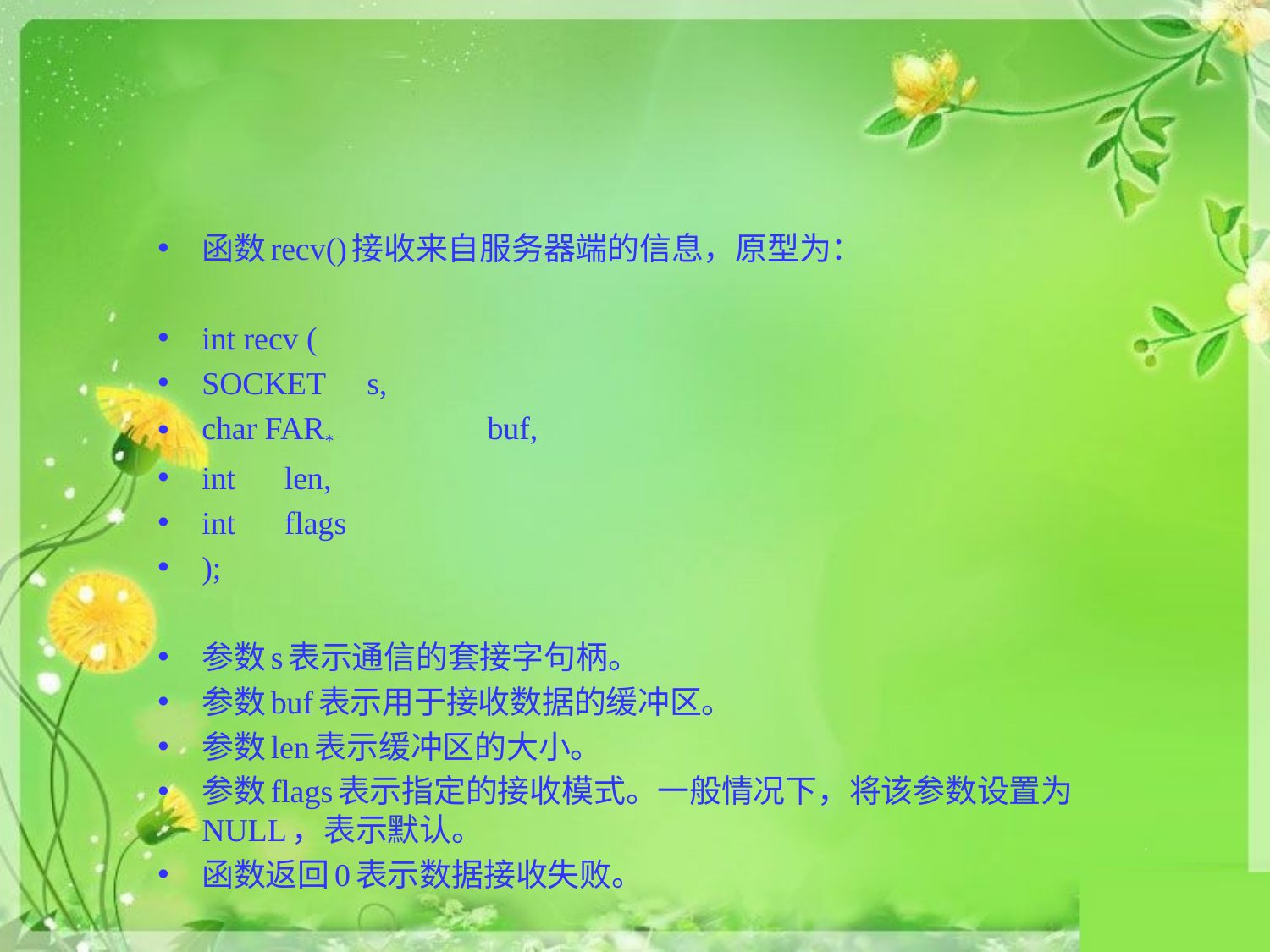

#
函数recv()接收来自服务器端的信息，原型为：

int recv (
SOCKET 		s,
char FAR* 	               buf,
int 			len,
int 			flags
);

参数s表示通信的套接字句柄。
参数buf表示用于接收数据的缓冲区。
参数len表示缓冲区的大小。
参数flags表示指定的接收模式。一般情况下，将该参数设置为NULL，表示默认。
函数返回0表示数据接收失败。